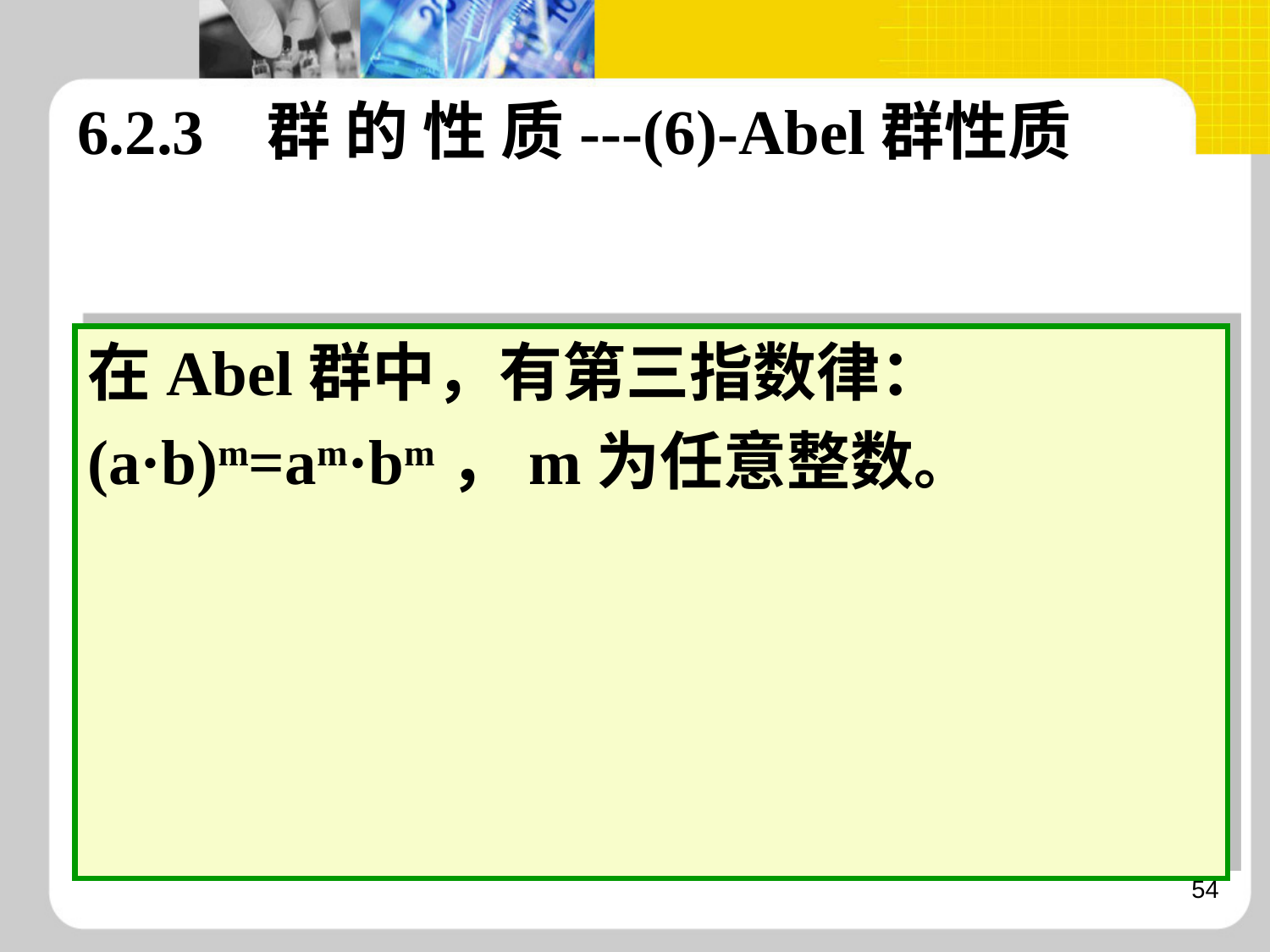

6.2.3   群 的 性 质---(6)-Abel群性质
在Abel群中，有第三指数律：
(a·b)m=am·bm，m为任意整数。
54